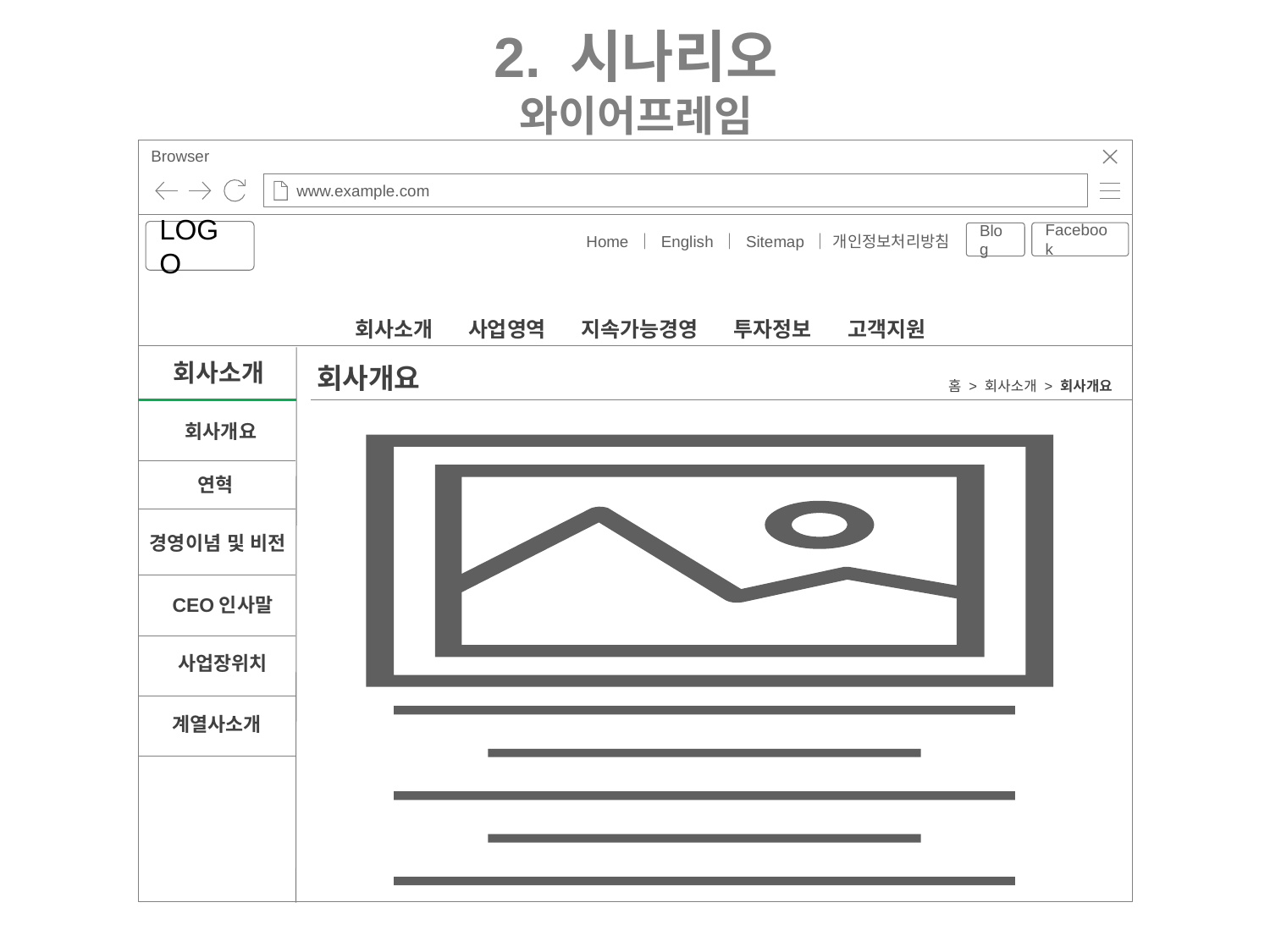

2. 시나리오
와이어프레임
Browser

www.example.com

LOGO
Facebook
Blog
Home ｜ English ｜ Sitemap ｜ 개인정보처리방침
회사소개      사업영역      지속가능경영      투자정보      고객지원
회사소개
회사개요
홈 > 회사소개 > 회사개요
회사개요

연혁
경영이념 및 비전
CEO인사말
사업장위치
계열사소개